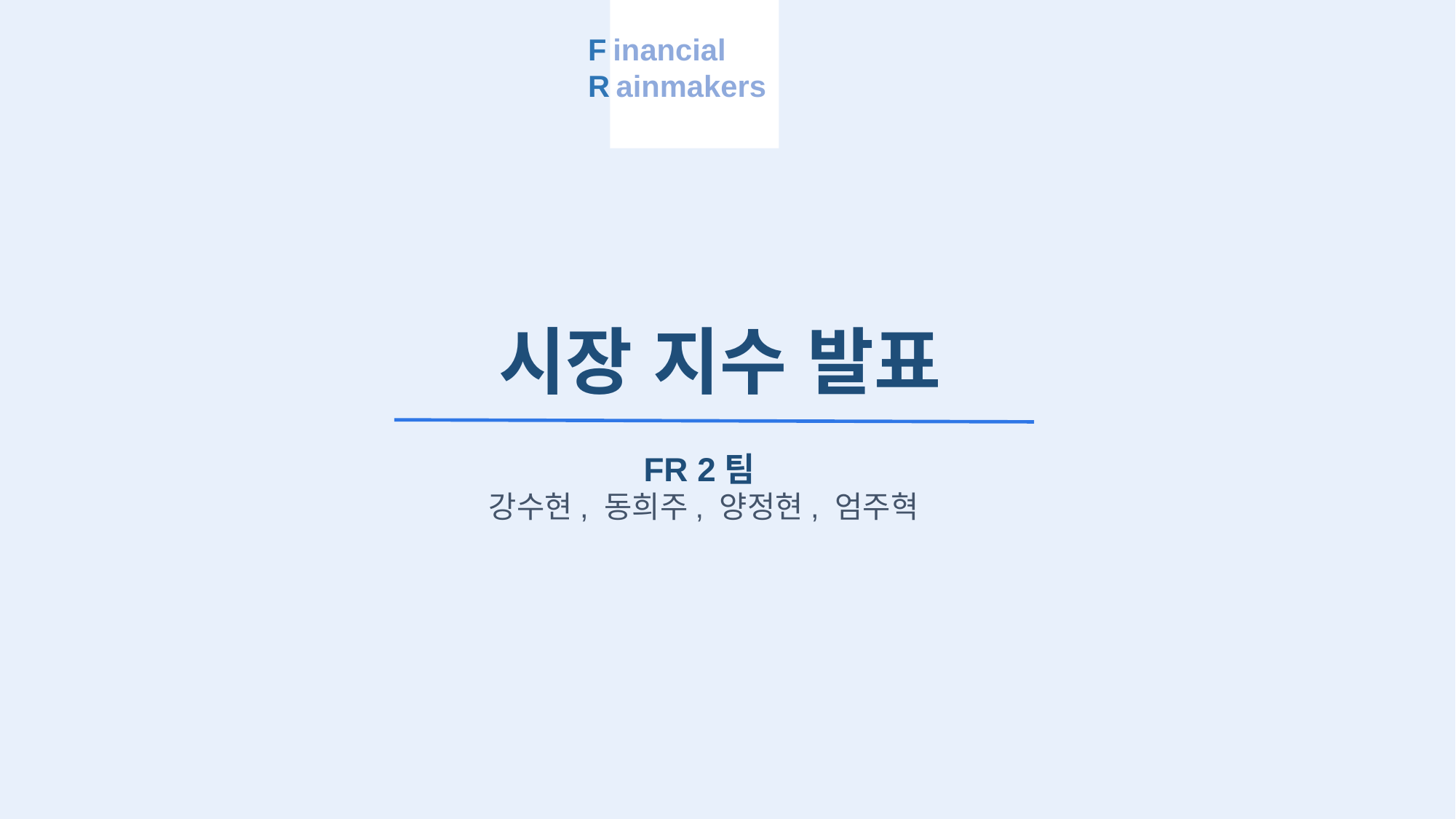

F  inancial
R ainmakers
시장 지수 발표
FR 2팀
강수현, 동희주, 양정현, 엄주혁